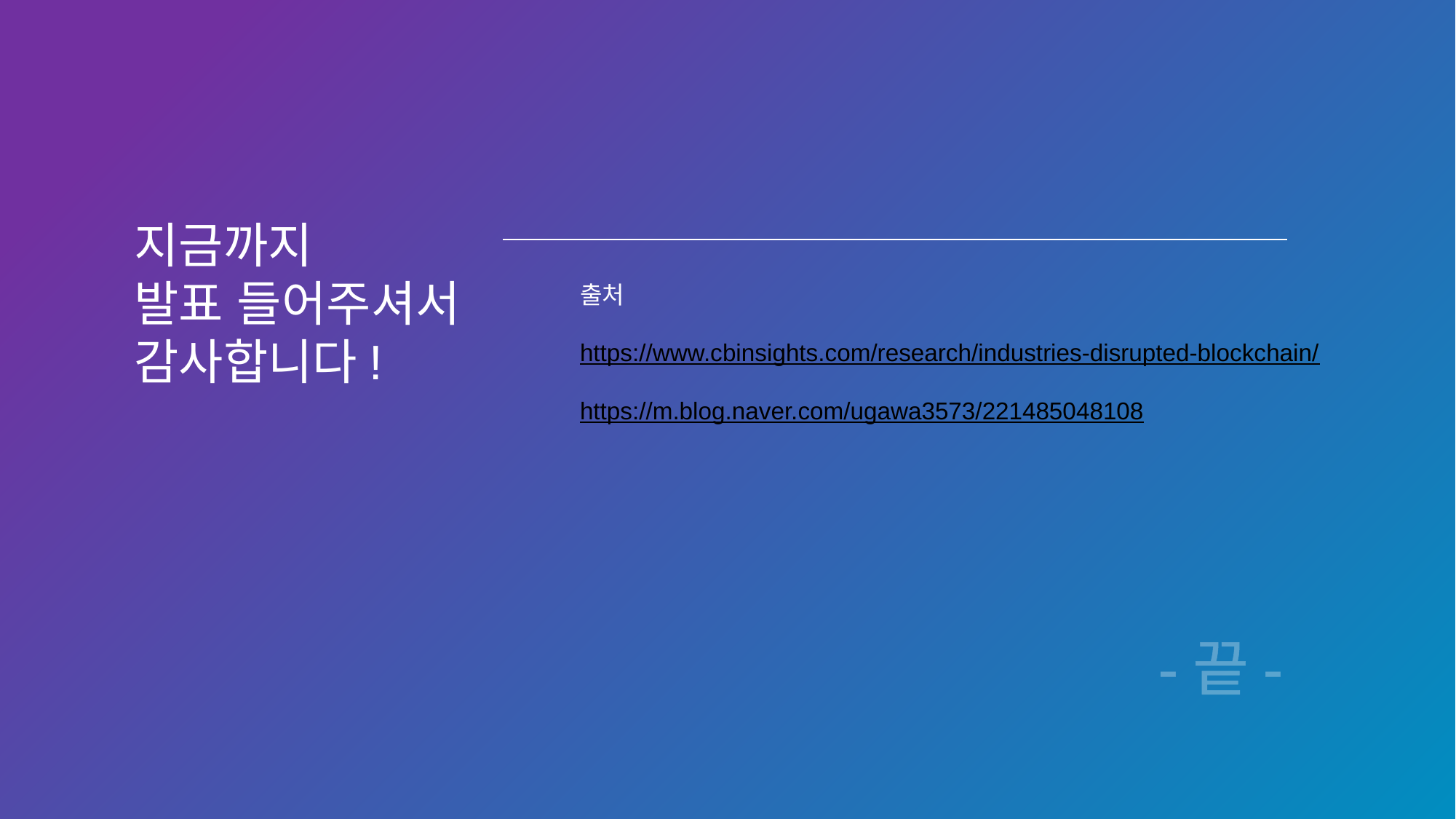

지금까지
발표 들어주셔서
감사합니다!
출처

https://www.cbinsights.com/research/industries-disrupted-blockchain/

https://m.blog.naver.com/ugawa3573/221485048108
-끝-